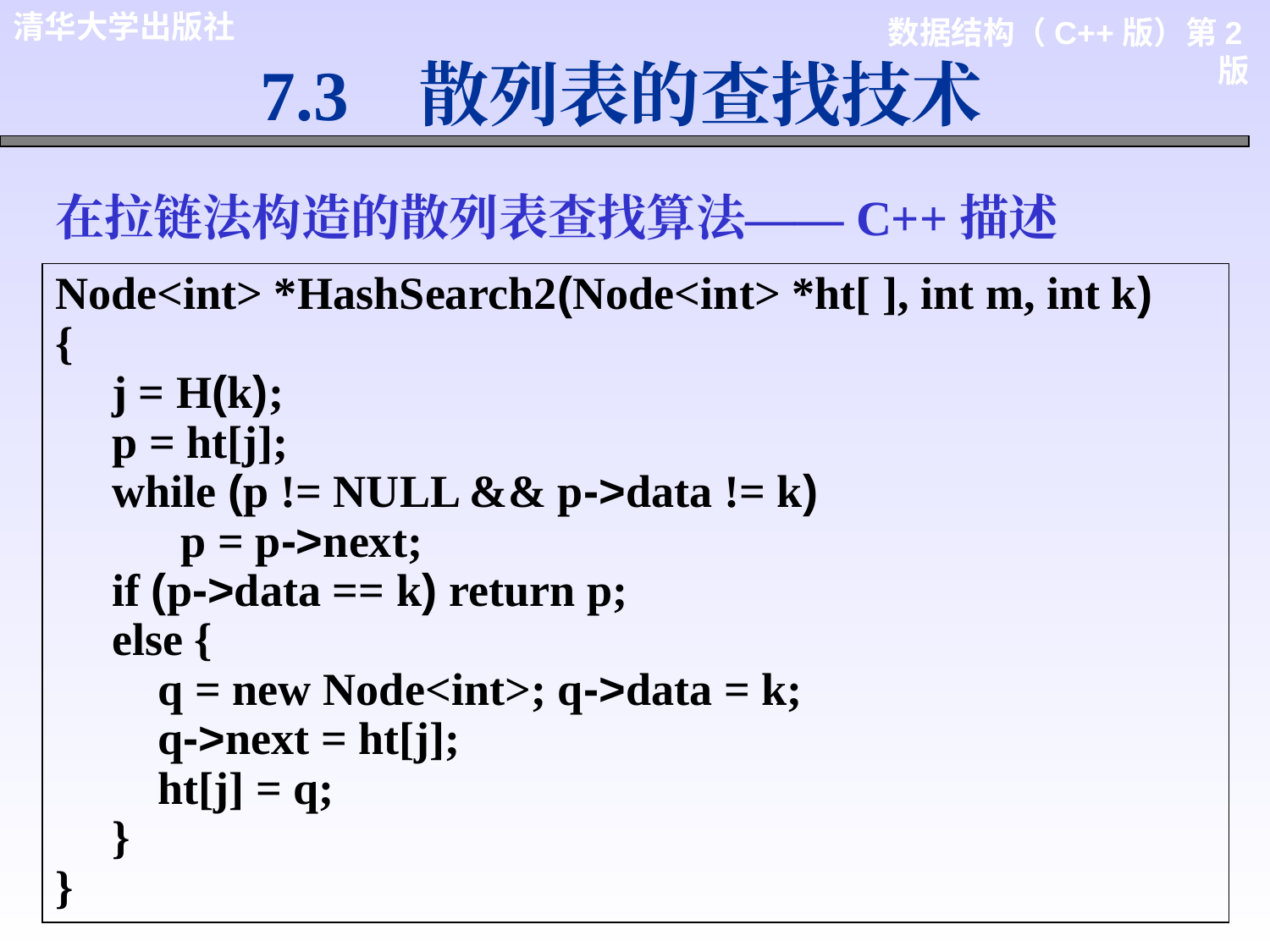

7.3   散列表的查找技术
在拉链法构造的散列表查找算法——C++描述
Node<int> *HashSearch2(Node<int> *ht[ ], int m, int k)
{
     j = H(k);
     p = ht[j];
     while (p != NULL && p->data != k)
           p = p->next;
     if (p->data == k) return p;
     else {
         q = new Node<int>; q->data = k;
         q->next = ht[j];
         ht[j] = q;
     }
}